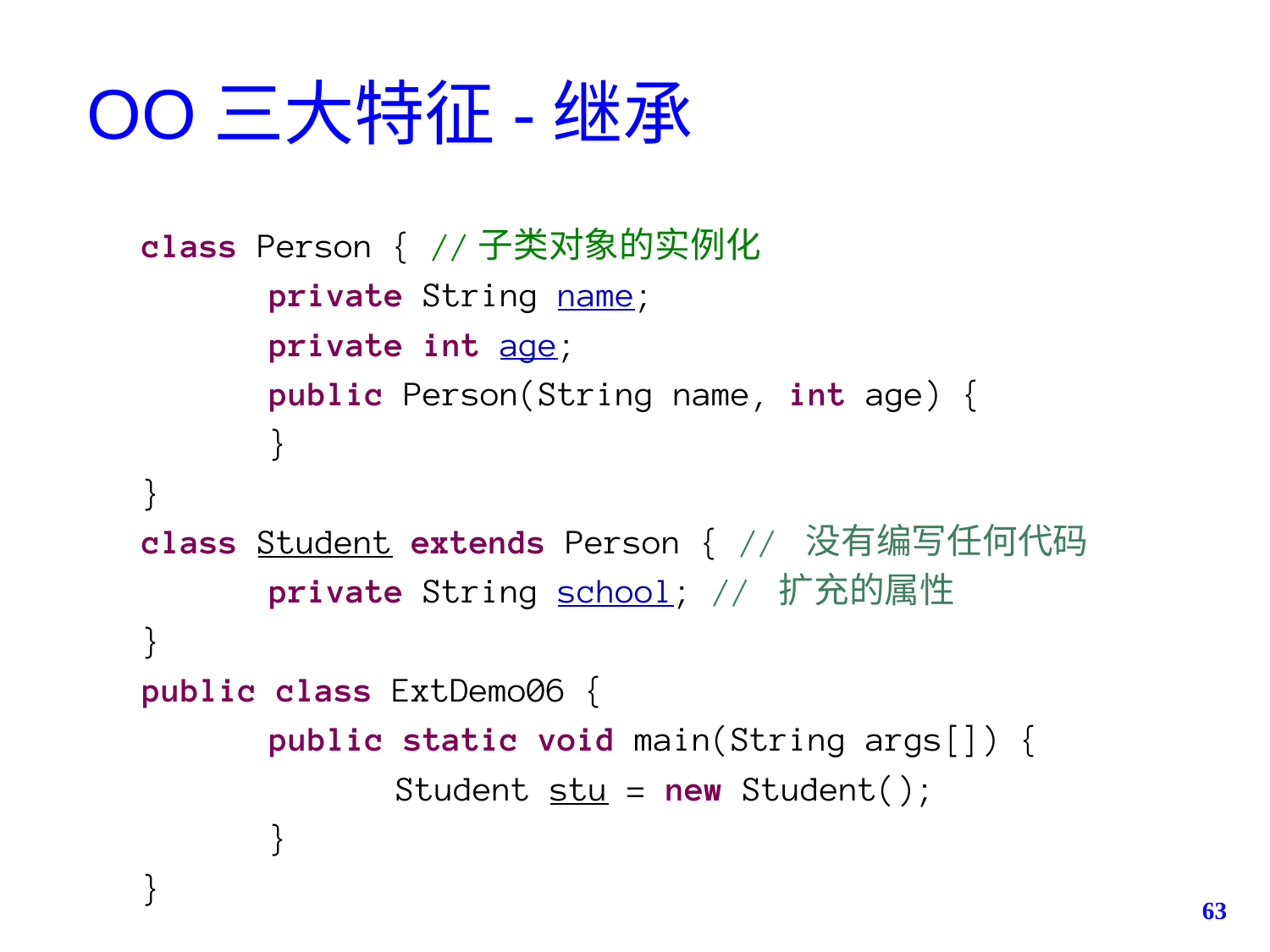

# OO三大特征-继承
class Person { //子类对象的实例化
	private String name;
	private int age;
	public Person(String name, int age) {
	}
}
class Student extends Person { // 没有编写任何代码
	private String school; // 扩充的属性
}
public class ExtDemo06 {
	public static void main(String args[]) {
		Student stu = new Student();
	}
}
63